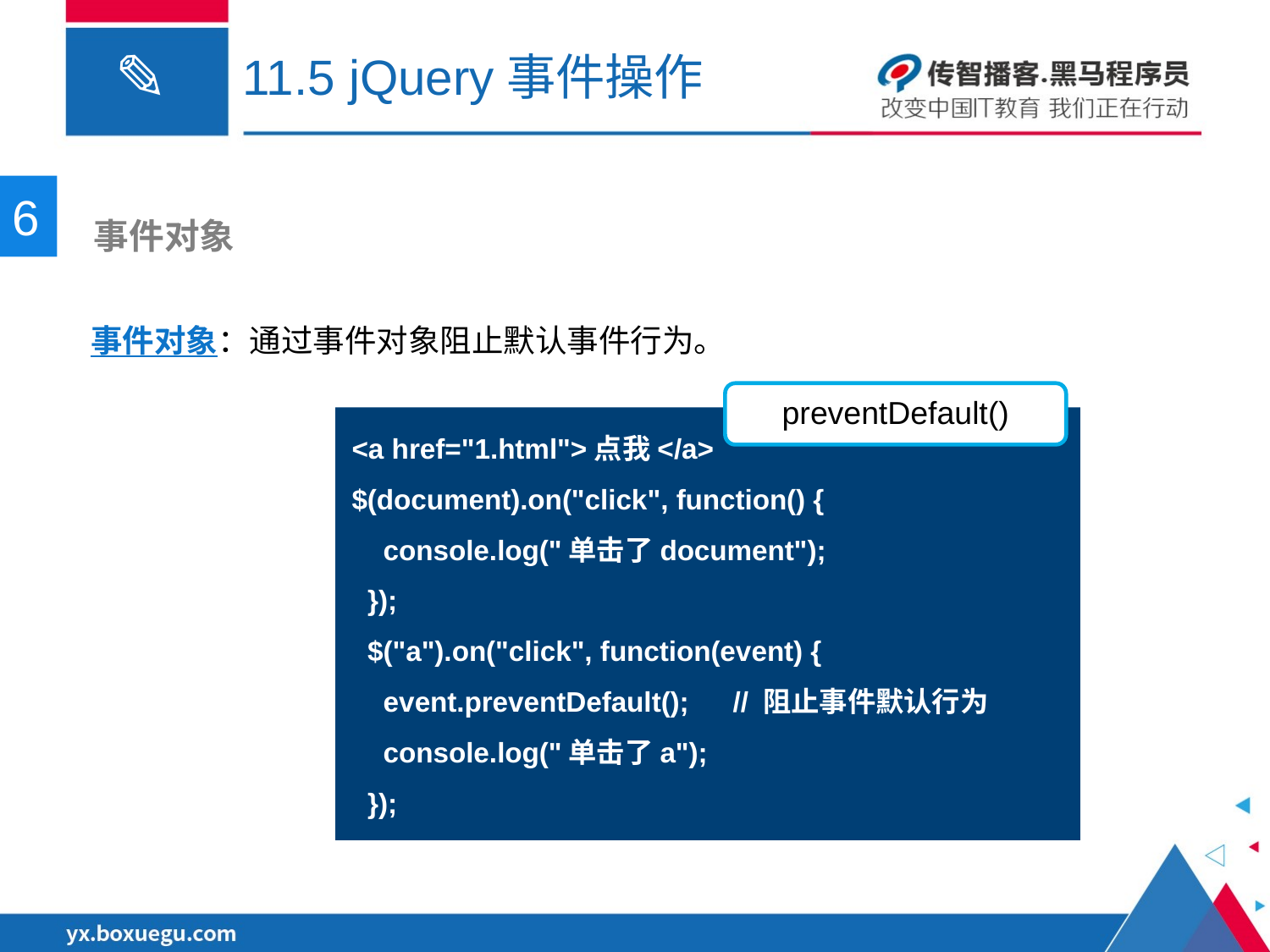

# 11.5 jQuery事件操作

6
  事件对象
事件对象：通过事件对象阻止默认事件行为。
preventDefault()

<a href="1.html">点我</a>
$(document).on("click", function() {
    console.log("单击了document");
  });
  $("a").on("click", function(event) {
    event.preventDefault();	// 阻止事件默认行为
    console.log("单击了a");
  });